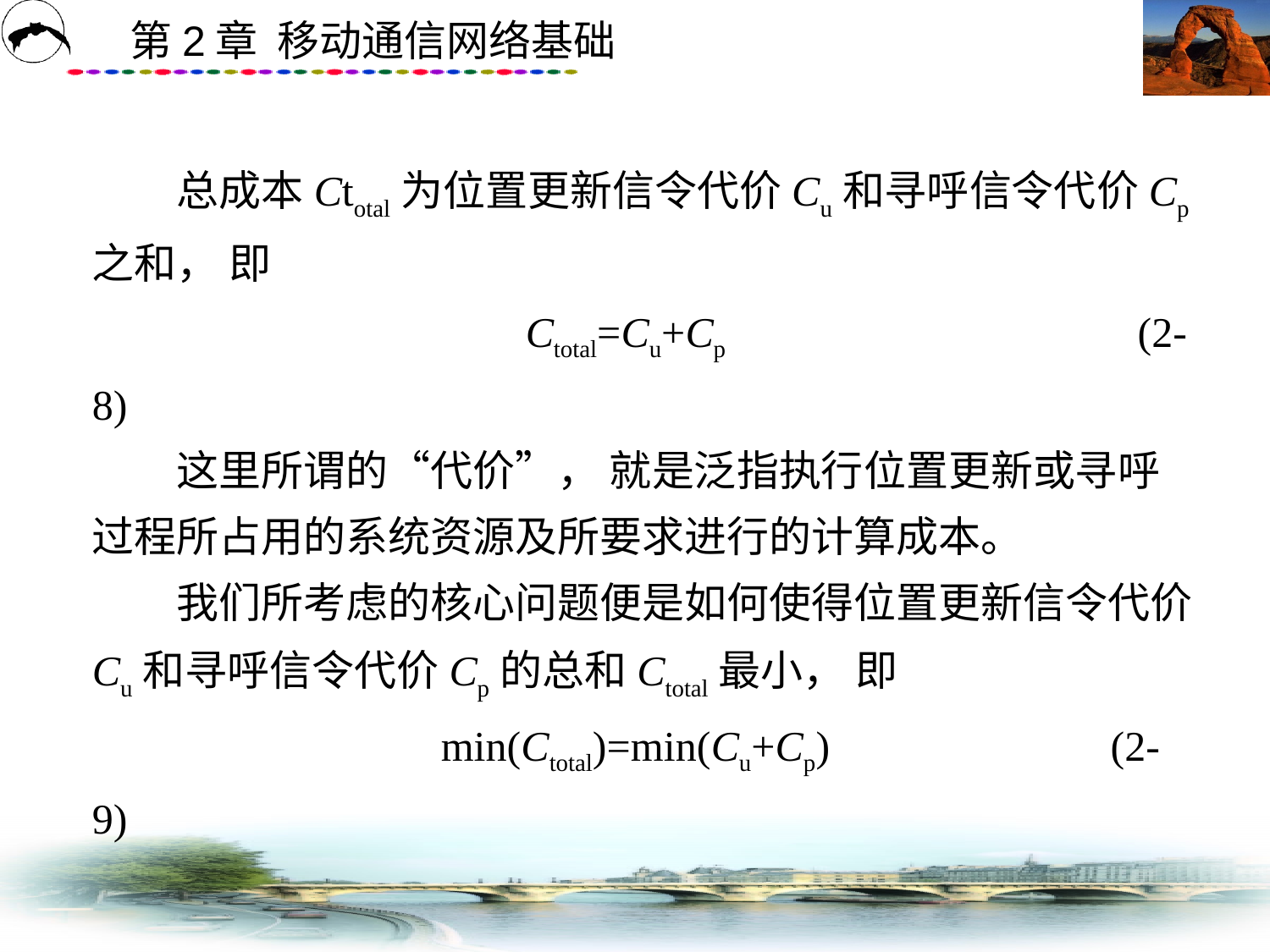

# 总成本Ctotal为位置更新信令代价Cu和寻呼信令代价Cp之和， 即 　　　　　　　　　　Ctotal=Cu+Cp                         　　　(2-8) 　　这里所谓的“代价”， 就是泛指执行位置更新或寻呼过程所占用的系统资源及所要求进行的计算成本。 　　我们所考虑的核心问题便是如何使得位置更新信令代价Cu和寻呼信令代价Cp的总和Ctotal最小， 即 　　　　　　　　min(Ctotal)=min(Cu+Cp)             　　    (2-9)